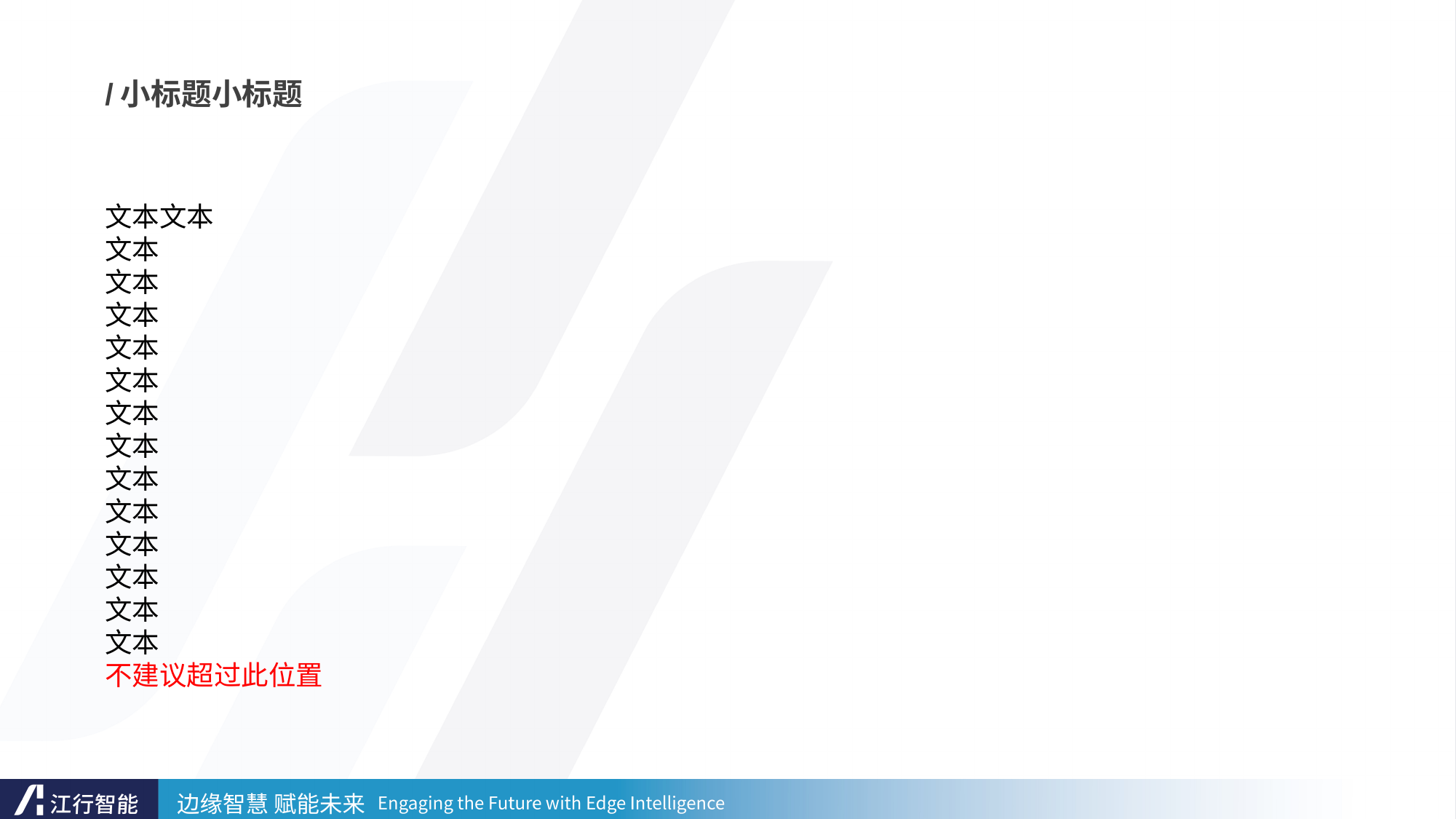

/小标题小标题
文本文本
文本
文本
文本
文本
文本
文本
文本
文本
文本
文本
文本
文本
文本
不建议超过此位置